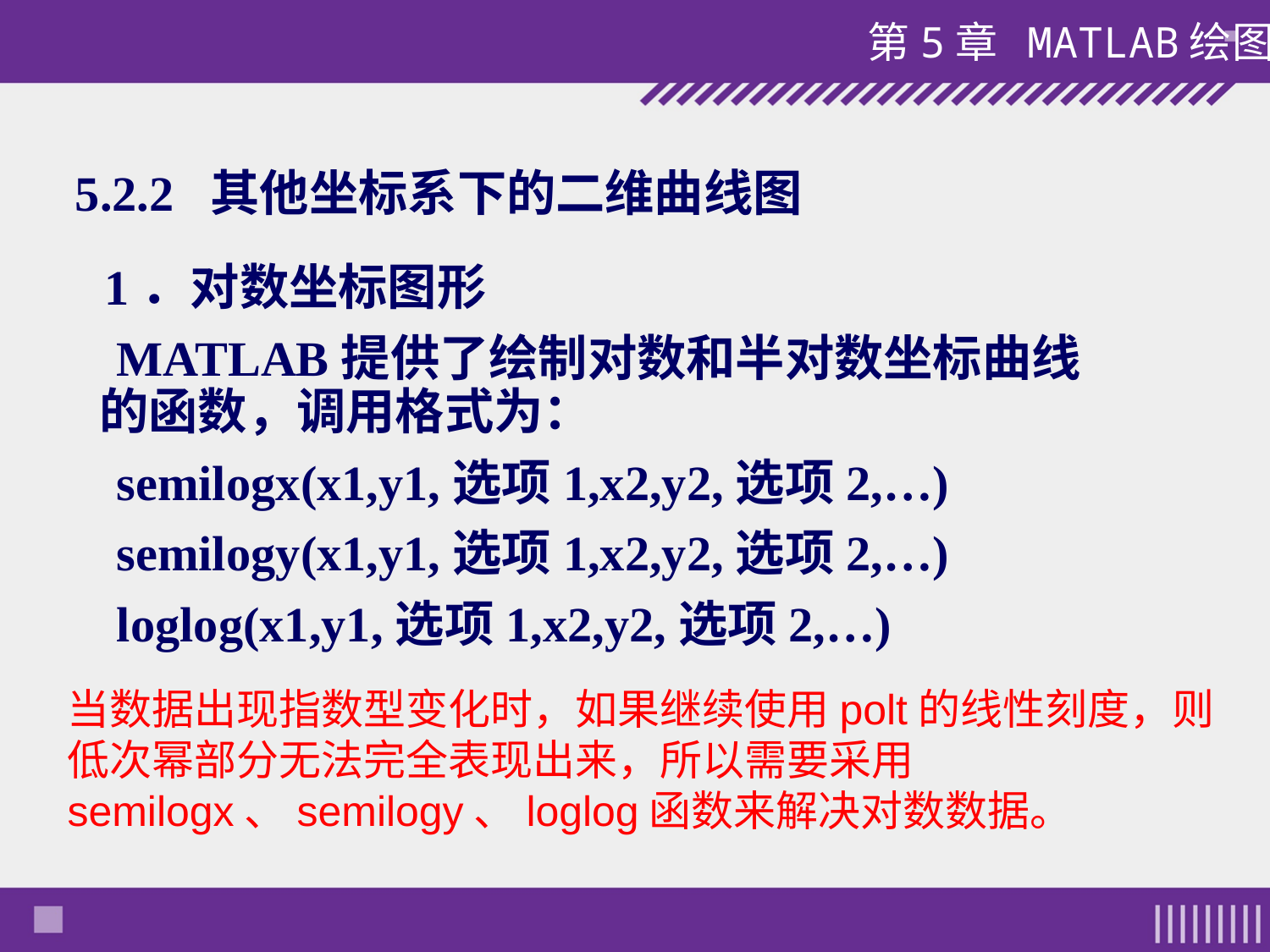

#
5.2.2  其他坐标系下的二维曲线图
   1．对数坐标图形
    MATLAB提供了绘制对数和半对数坐标曲线的函数，调用格式为：
    semilogx(x1,y1,选项1,x2,y2,选项2,…)
    semilogy(x1,y1,选项1,x2,y2,选项2,…)
    loglog(x1,y1,选项1,x2,y2,选项2,…)
当数据出现指数型变化时，如果继续使用polt的线性刻度，则低次幂部分无法完全表现出来，所以需要采用semilogx、semilogy、loglog函数来解决对数数据。